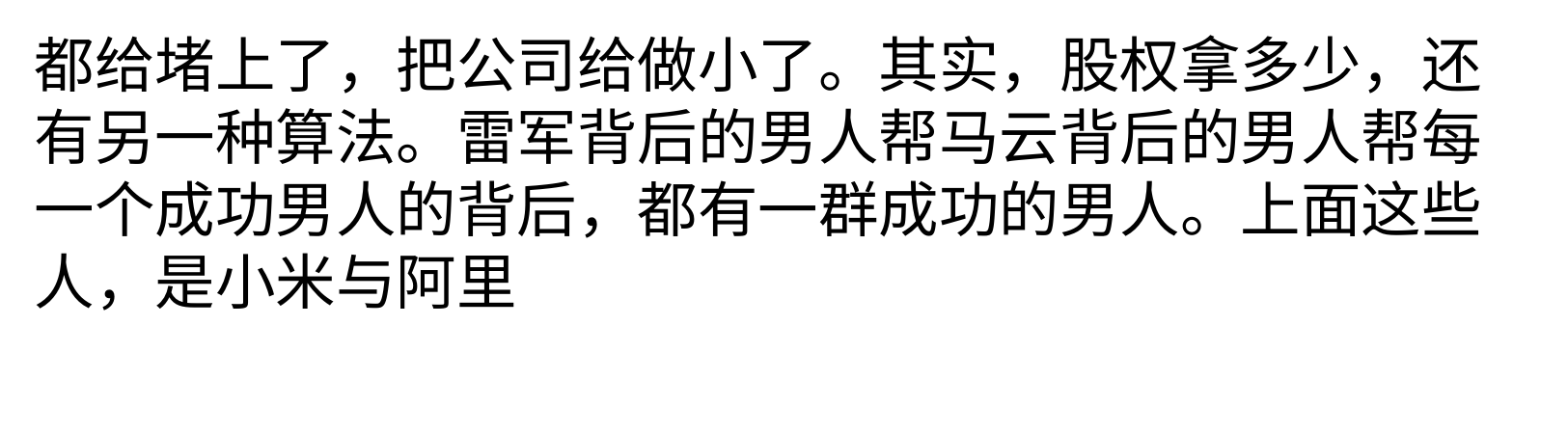

都给堵上了，把公司给做小了。其实，股权拿多少，还有另一种算法。雷军背后的男人帮马云背后的男人帮每一个成功男人的背后，都有一群成功的男人。上面这些人，是小米与阿里